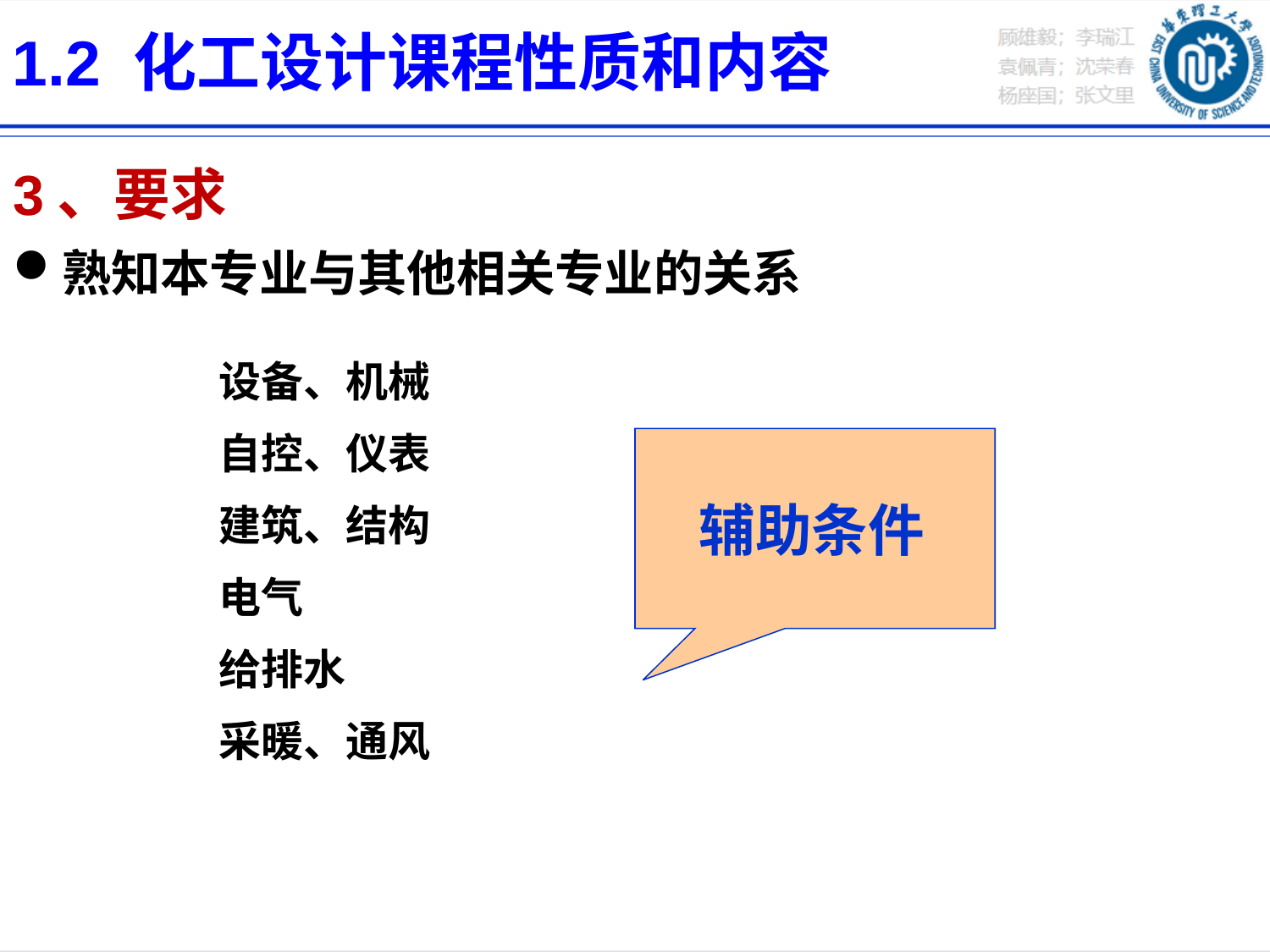

1.2 化工设计课程性质和内容
3、要求
熟知本专业与其他相关专业的关系
设备、机械
自控、仪表
建筑、结构
电气
给排水
采暖、通风

辅助条件